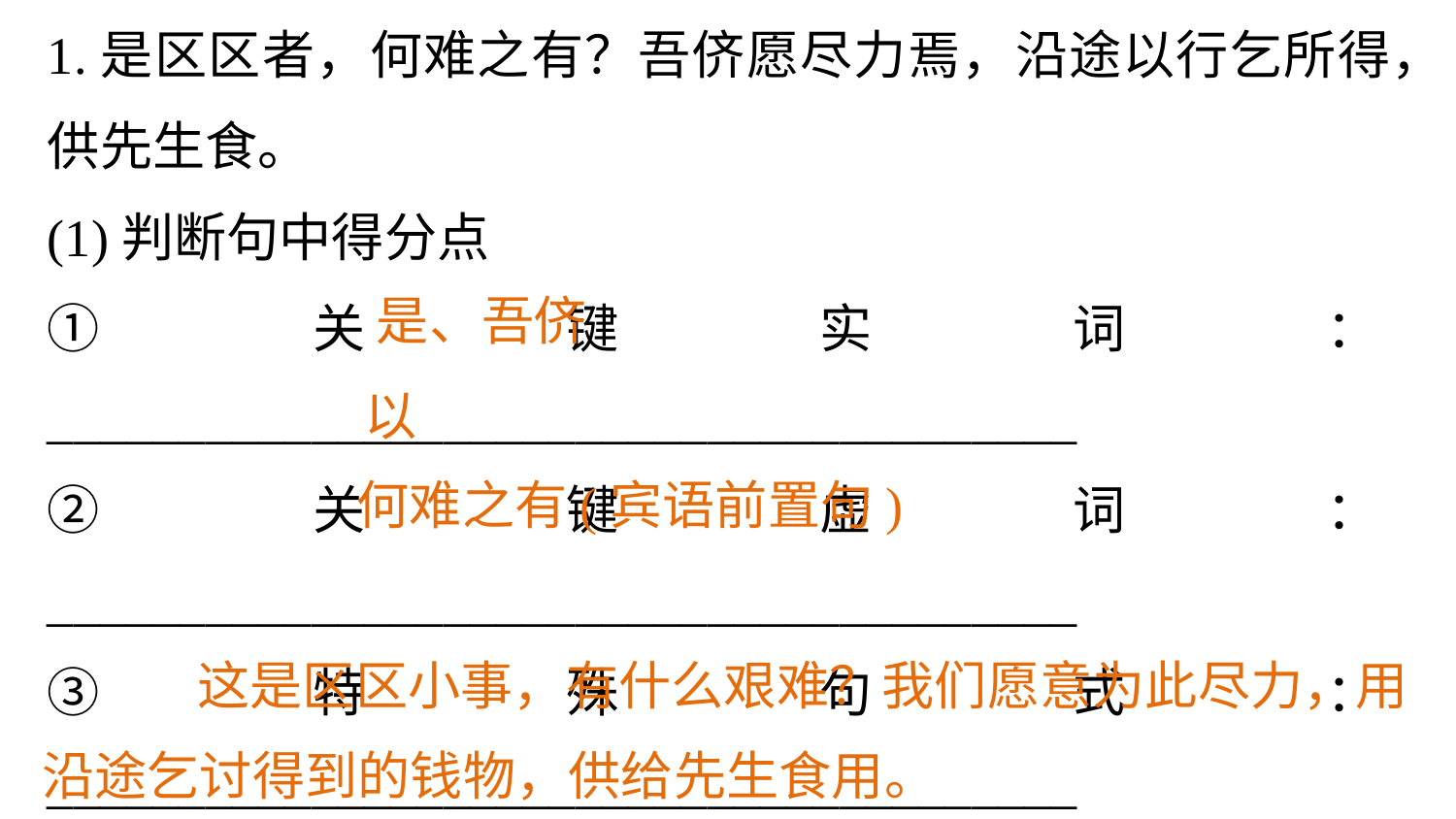

1.是区区者，何难之有？吾侪愿尽力焉，沿途以行乞所得，供先生食。
(1)判断句中得分点
①关键实词：_______________________________________
②关键虚词：_______________________________________
③特殊句式：_______________________________________
(2)翻译
译文：_____________________________________________
___________________________________
是、吾侪
以
何难之有(宾语前置句)
            这是区区小事，有什么艰难？我们愿意为此尽力，用沿途乞讨得到的钱物，供给先生食用。